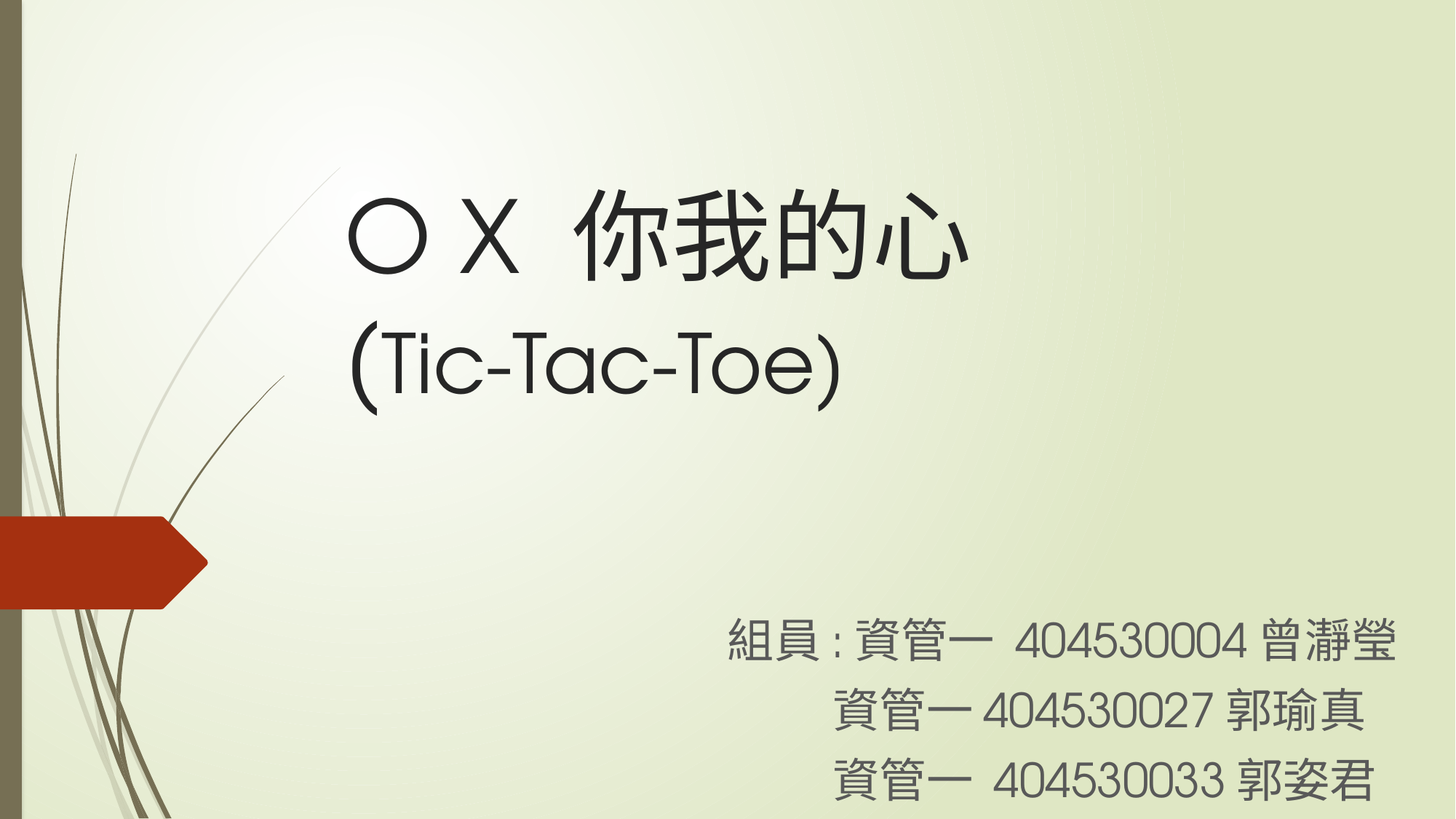

# O X 你我的心 (Tic-Tac-Toe)
組員:資管一 404530004曾瀞瑩
         資管一404530027郭瑜真
         資管一 404530033郭姿君